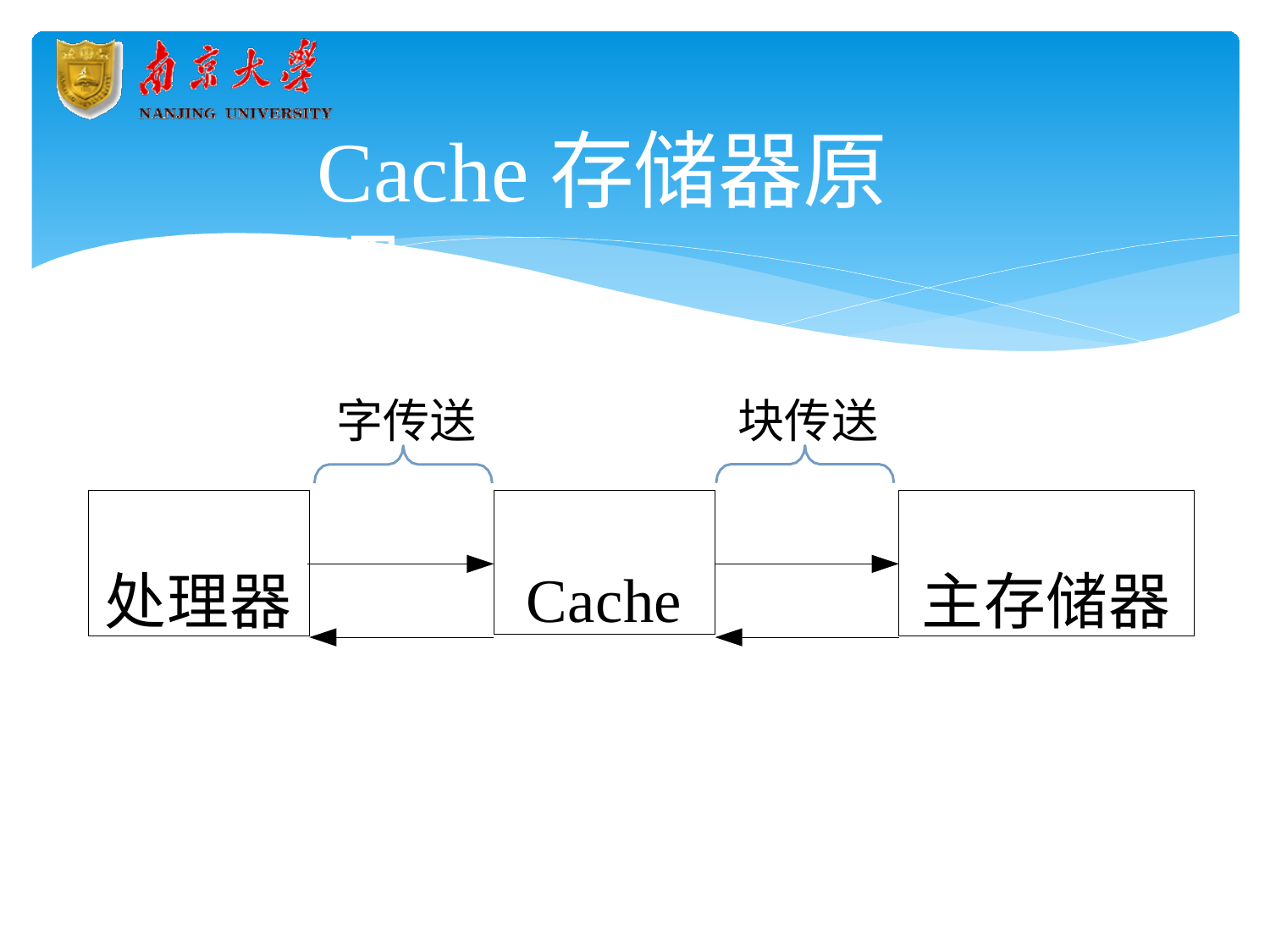

# Cache存储器原理
块传送
字传送

处理器

Cache

主存储器